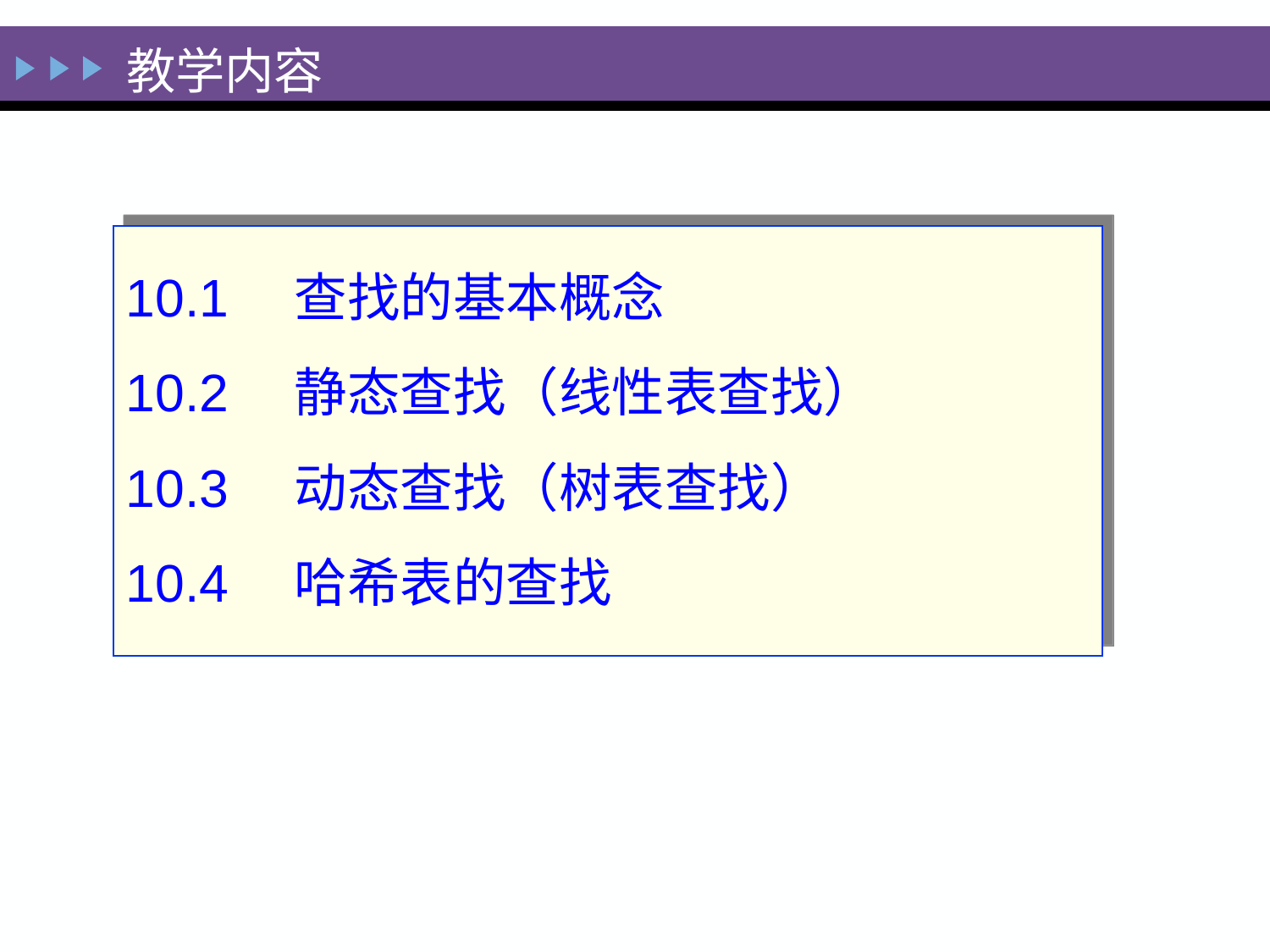

# 教学内容
10.1　查找的基本概念
10.2　静态查找（线性表查找）
10.3　动态查找（树表查找）
10.4　哈希表的查找